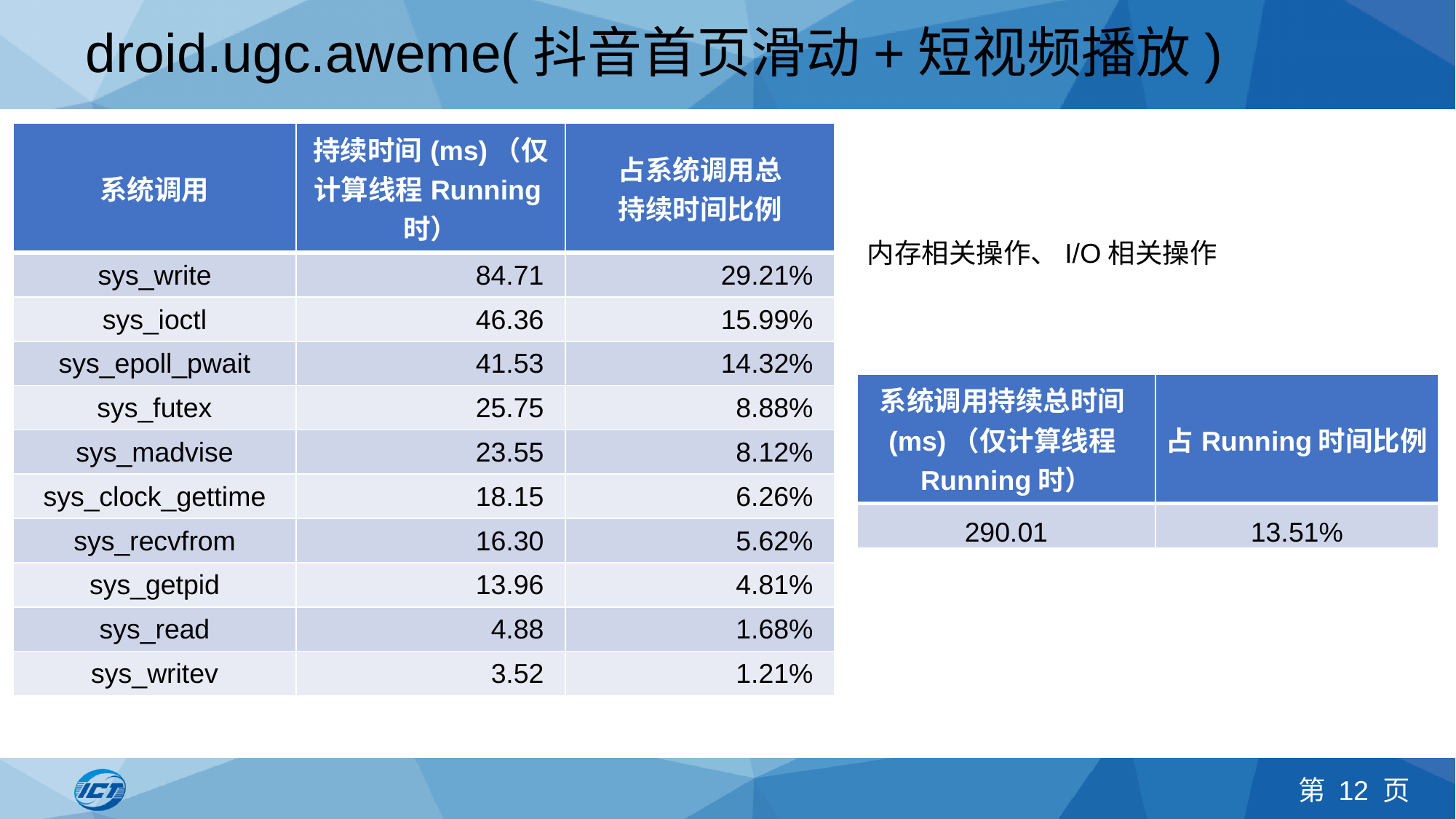

# droid.ugc.aweme(抖音首页滑动+短视频播放)
| 系统调用 | 持续时间(ms)（仅计算线程Running时） | 占系统调用总 持续时间比例 |
| --- | --- | --- |
| sys\_write | 84.71 | 29.21% |
| sys\_ioctl | 46.36 | 15.99% |
| sys\_epoll\_pwait | 41.53 | 14.32% |
| sys\_futex | 25.75 | 8.88% |
| sys\_madvise | 23.55 | 8.12% |
| sys\_clock\_gettime | 18.15 | 6.26% |
| sys\_recvfrom | 16.30 | 5.62% |
| sys\_getpid | 13.96 | 4.81% |
| sys\_read | 4.88 | 1.68% |
| sys\_writev | 3.52 | 1.21% |
内存相关操作、I/O相关操作
| 系统调用持续总时间(ms)（仅计算线程Running时） | 占Running时间比例 |
| --- | --- |
| 290.01 | 13.51% |
第 12 页